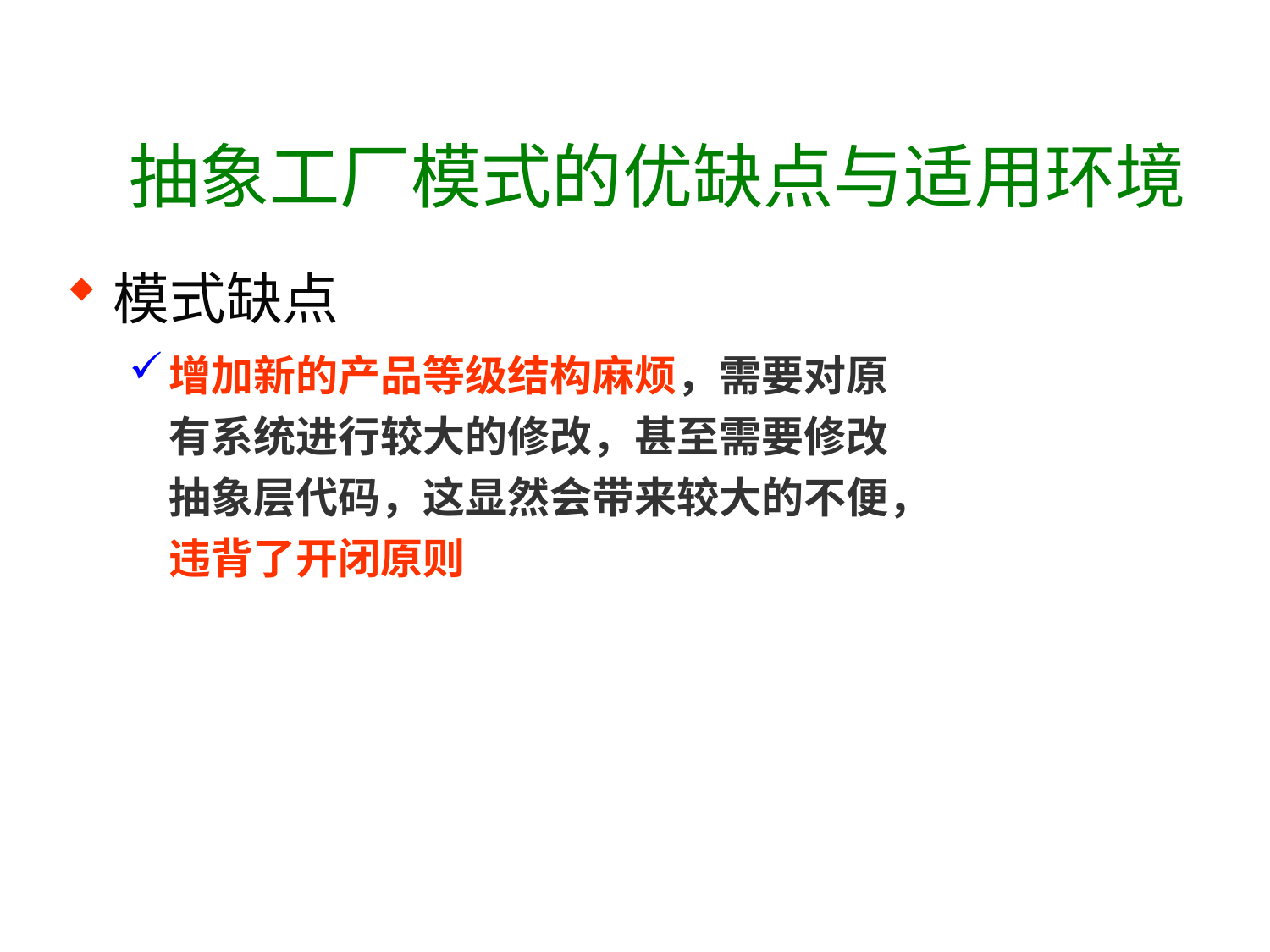

# 抽象工厂模式的优缺点与适用环境
模式缺点
增加新的产品等级结构麻烦，需要对原有系统进行较大的修改，甚至需要修改抽象层代码，这显然会带来较大的不便，违背了开闭原则